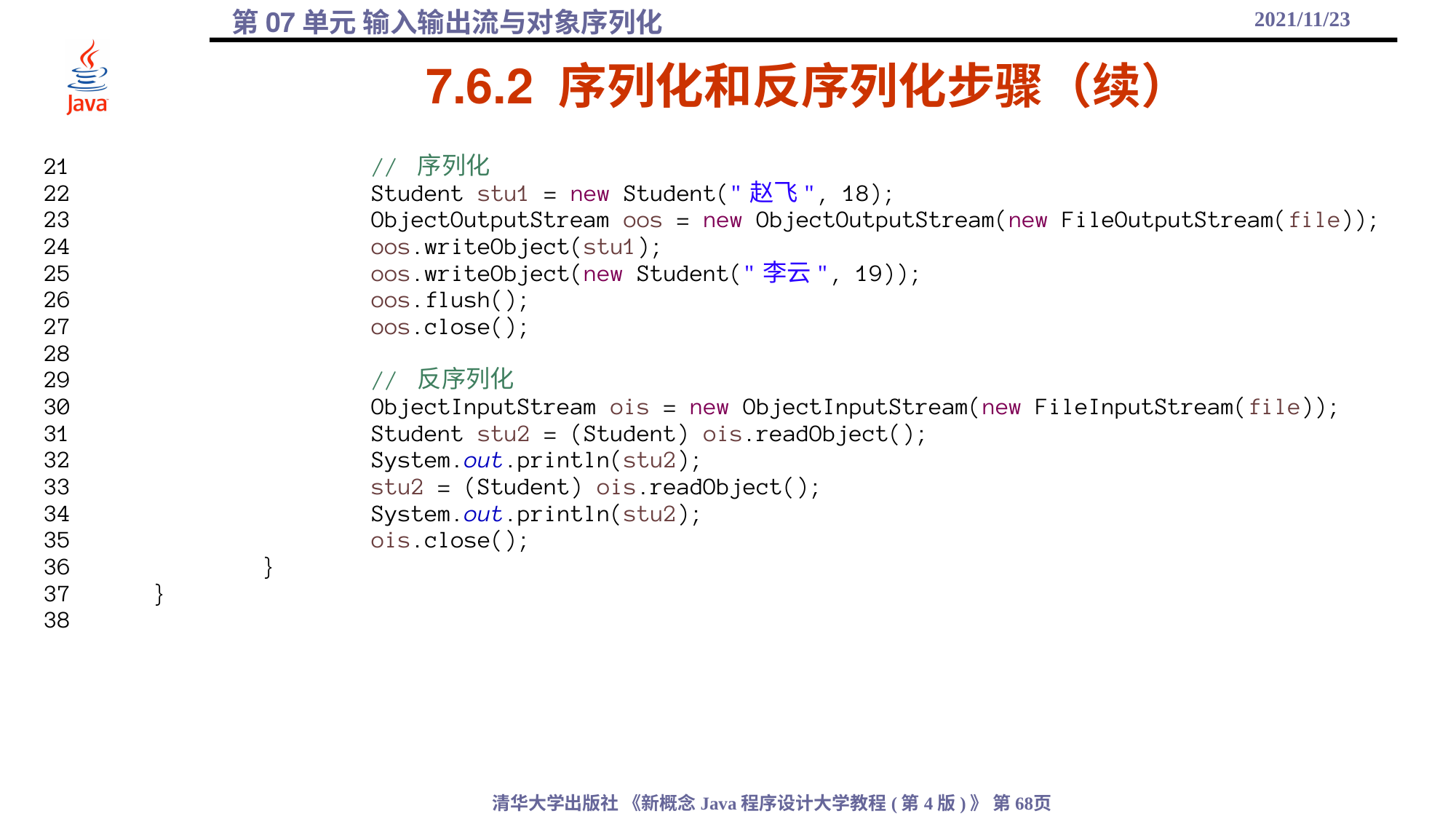

2021/11/23
# 7.6.2 序列化和反序列化步骤（续）

21			// 序列化
22			Student stu1 = new Student("赵飞", 18);
23			ObjectOutputStream oos = new ObjectOutputStream(new FileOutputStream(file));
24			oos.writeObject(stu1);
25			oos.writeObject(new Student("李云", 19));
26			oos.flush();
27			oos.close();
28
29			// 反序列化
30			ObjectInputStream ois = new ObjectInputStream(new FileInputStream(file));
31			Student stu2 = (Student) ois.readObject();
32			System.out.println(stu2);
33			stu2 = (Student) ois.readObject();
34			System.out.println(stu2);
35			ois.close();
36		}
37	}
38